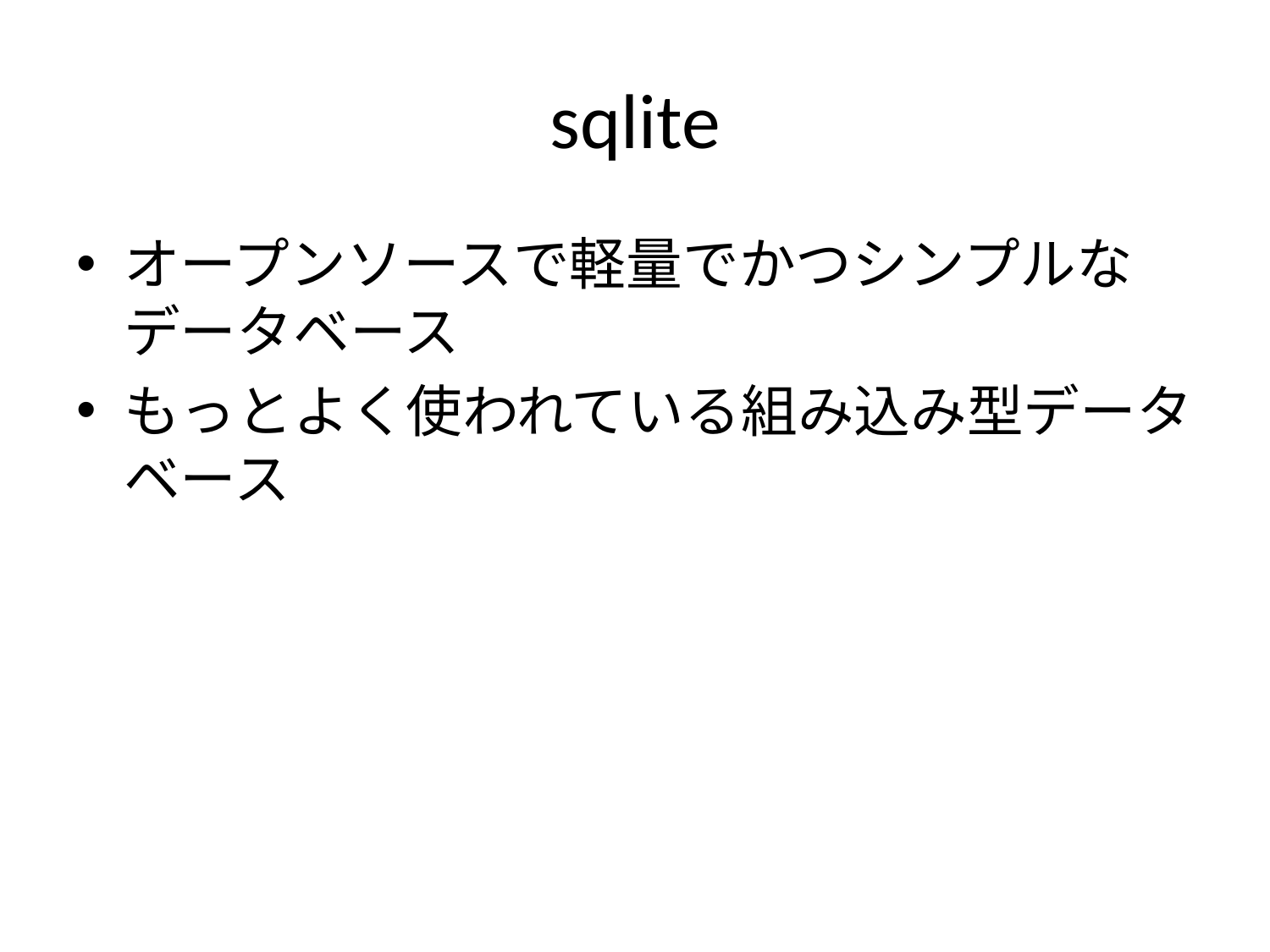

# sqlite
オープンソースで軽量でかつシンプルなデータベース
もっとよく使われている組み込み型データベース